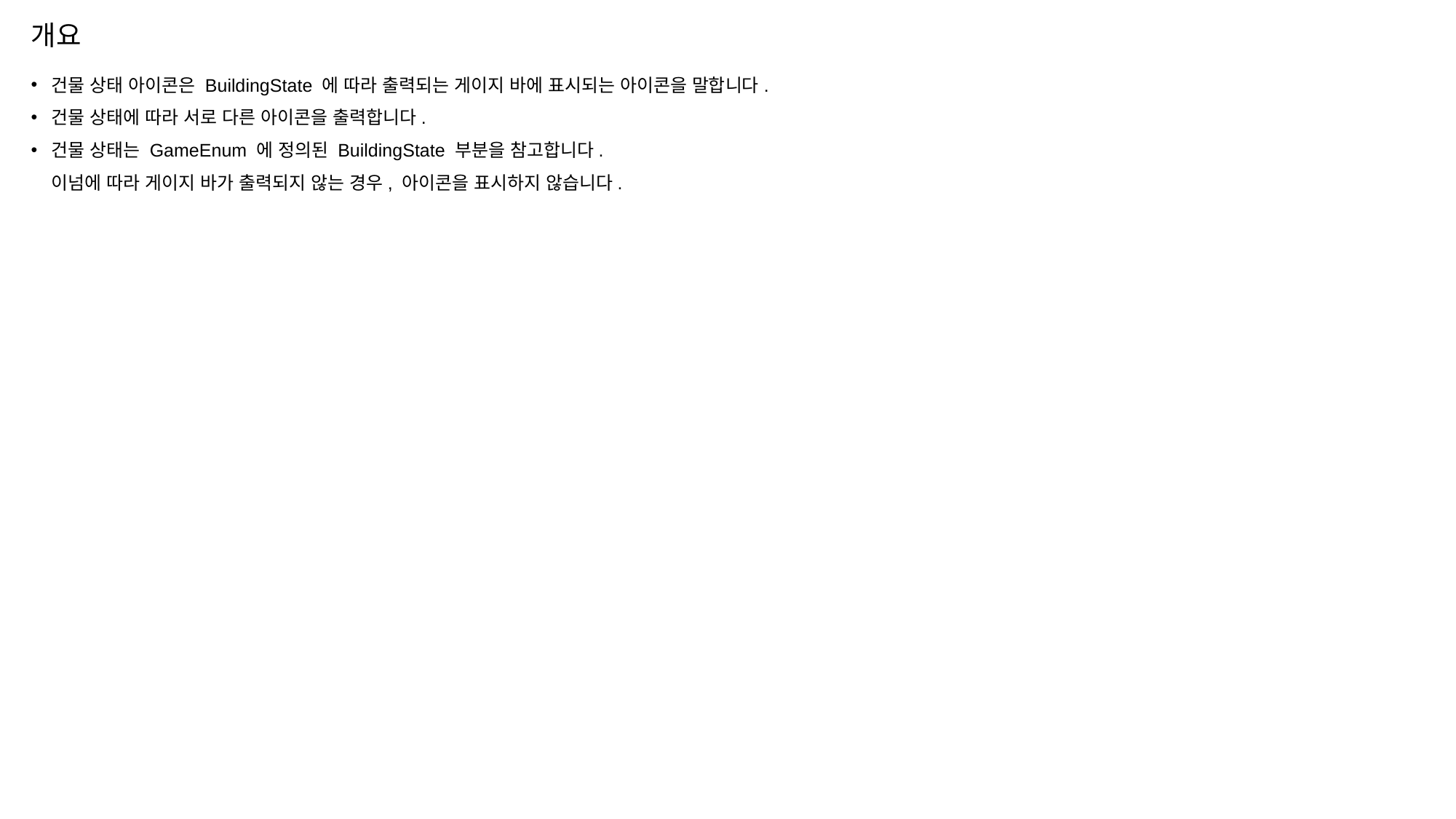

개요
건물 상태 아이콘은 BuildingState 에 따라 출력되는 게이지 바에 표시되는 아이콘을 말합니다.
건물 상태에 따라 서로 다른 아이콘을 출력합니다.
건물 상태는 GameEnum 에 정의된 BuildingState 부분을 참고합니다.
이넘에 따라 게이지 바가 출력되지 않는 경우, 아이콘을 표시하지 않습니다.